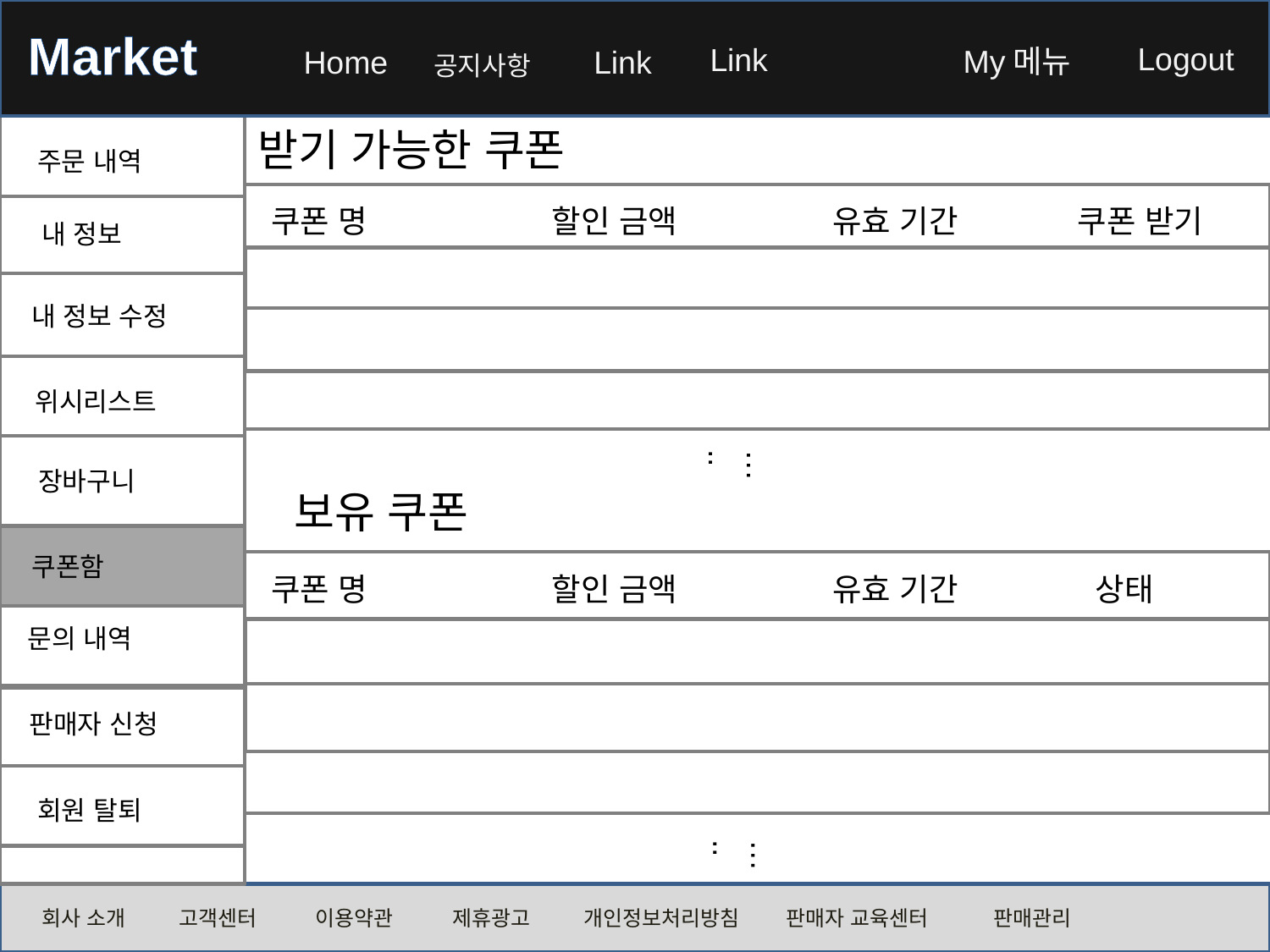

Market
Logout
Link
My메뉴
Home
Link
공지사항
쿠폰함 클릭 시

받기 가능한 쿠폰

쿠폰 명	 	   할인 금액	      유효 기간	     쿠폰 받기
주문 내역

내 정보

내 정보 수정

위시리스트

…..
장바구니
 보유 쿠폰

쿠폰 명	 	   할인 금액	      유효 기간	       상태
…..

쿠폰함

문의 내역

판매자 신청

회원 탈퇴

회사 소개         고객센터          이용약관          제휴광고         개인정보처리방침        판매자 교육센터           판매관리